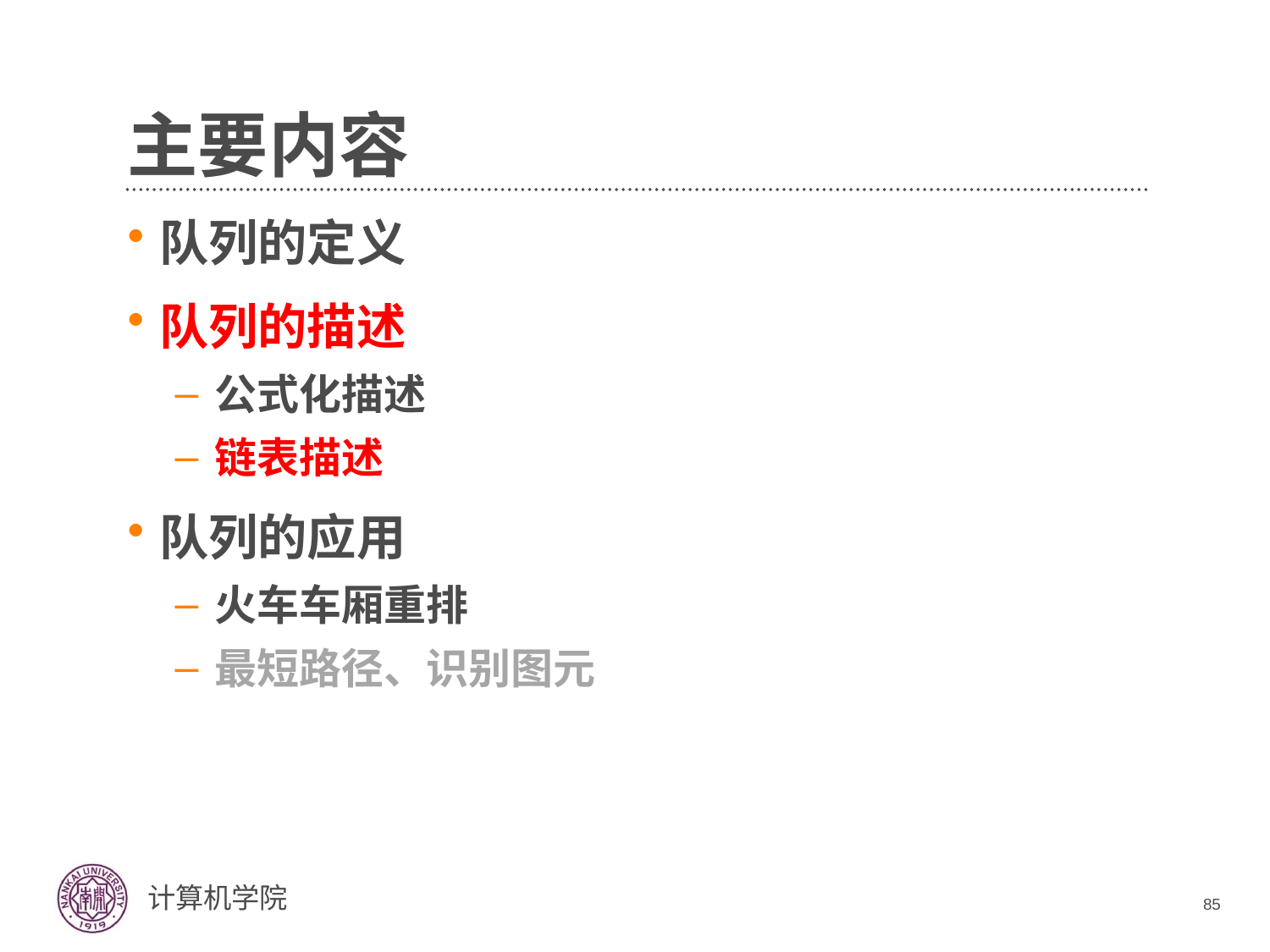

# 主要内容
队列的定义
队列的描述
公式化描述
链表描述
队列的应用
火车车厢重排
最短路径、识别图元
85